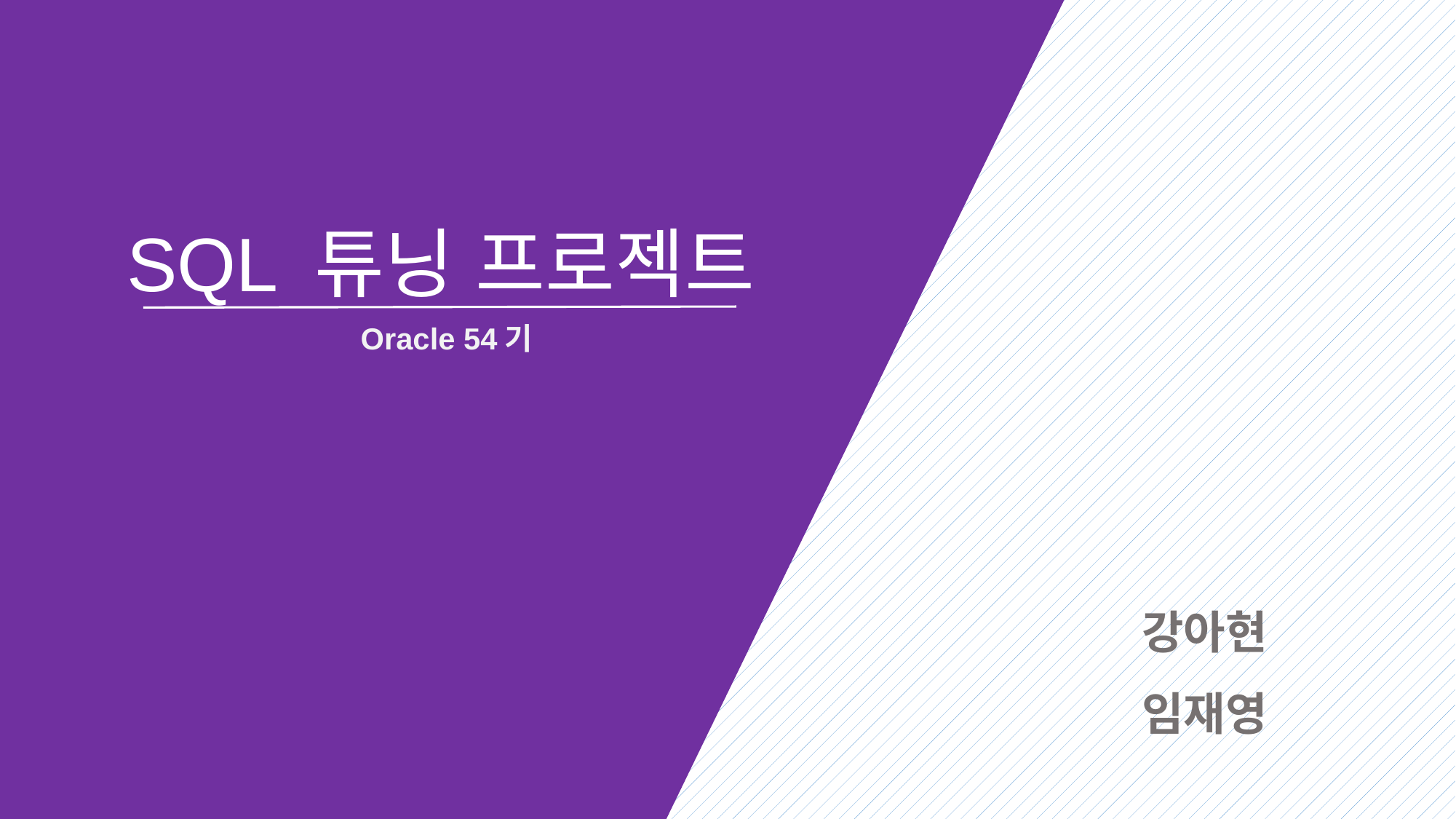

SQL 튜닝 프로젝트
Oracle 54기
강아현
임재영